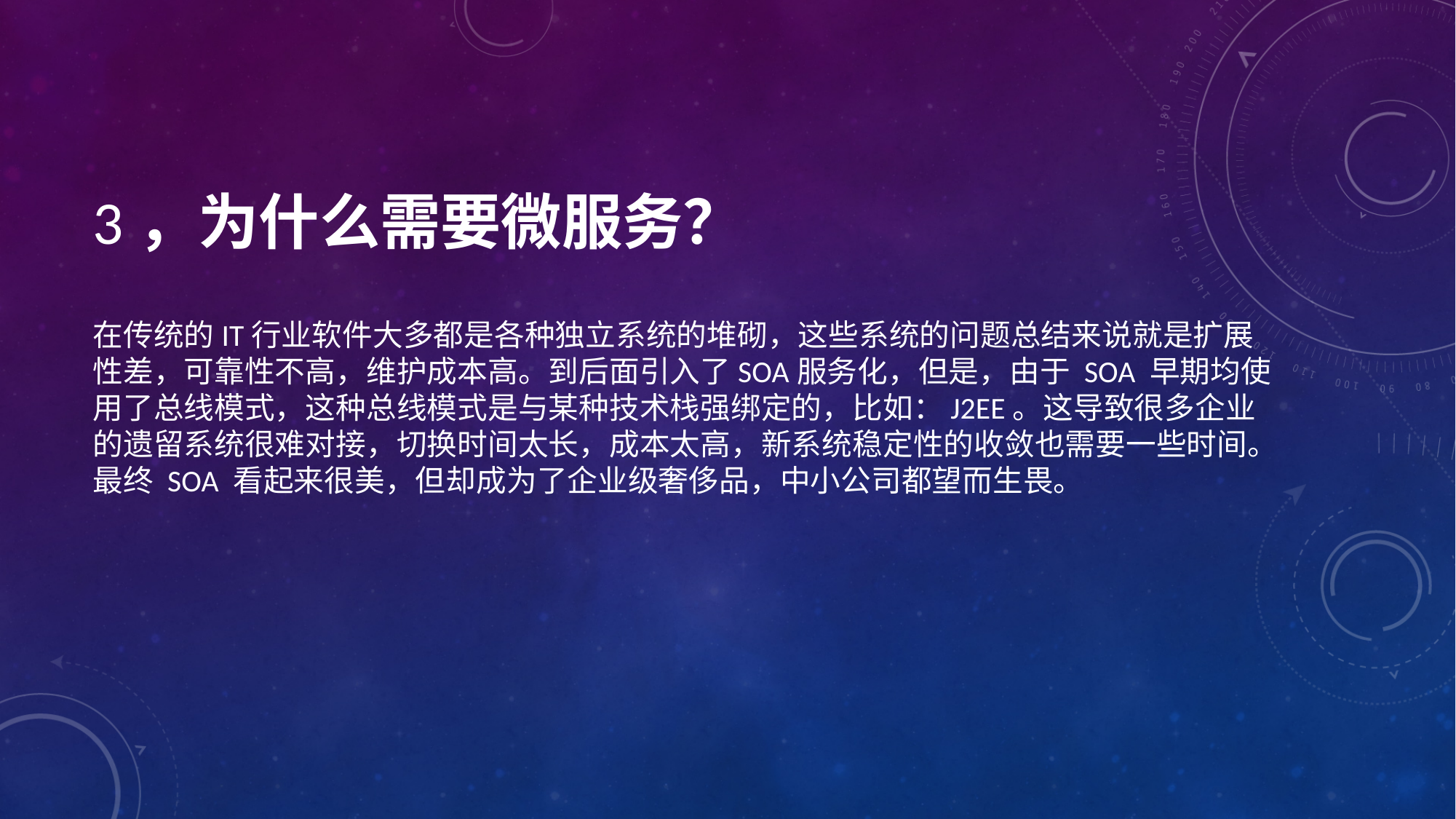

# 3，为什么需要微服务？
在传统的IT行业软件大多都是各种独立系统的堆砌，这些系统的问题总结来说就是扩展性差，可靠性不高，维护成本高。到后面引入了SOA服务化，但是，由于 SOA 早期均使用了总线模式，这种总线模式是与某种技术栈强绑定的，比如：J2EE。这导致很多企业的遗留系统很难对接，切换时间太长，成本太高，新系统稳定性的收敛也需要一些时间。最终 SOA 看起来很美，但却成为了企业级奢侈品，中小公司都望而生畏。